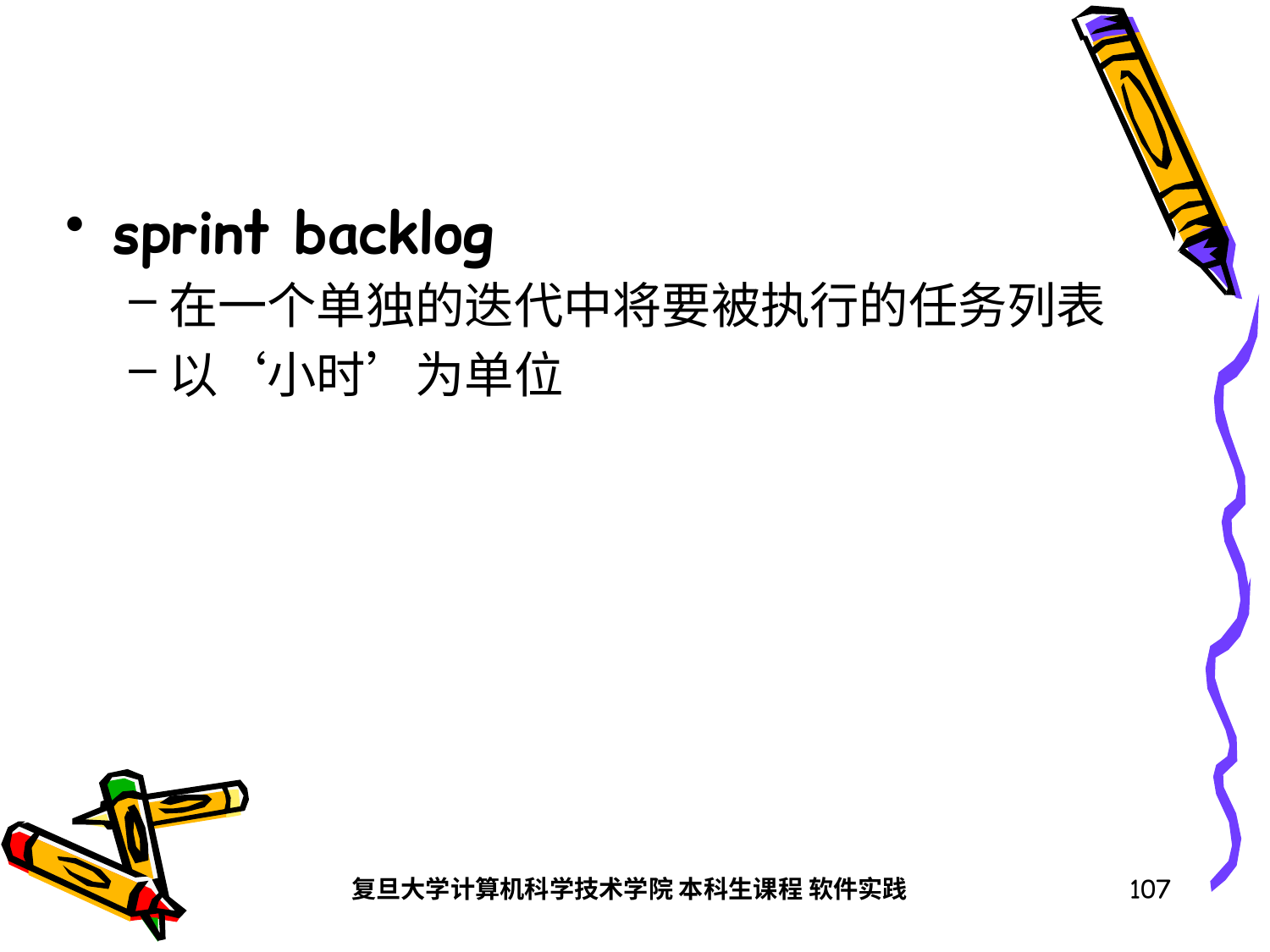

#
sprint backlog
在一个单独的迭代中将要被执行的任务列表
以‘小时’为单位
复旦大学计算机科学技术学院 本科生课程 软件实践
107